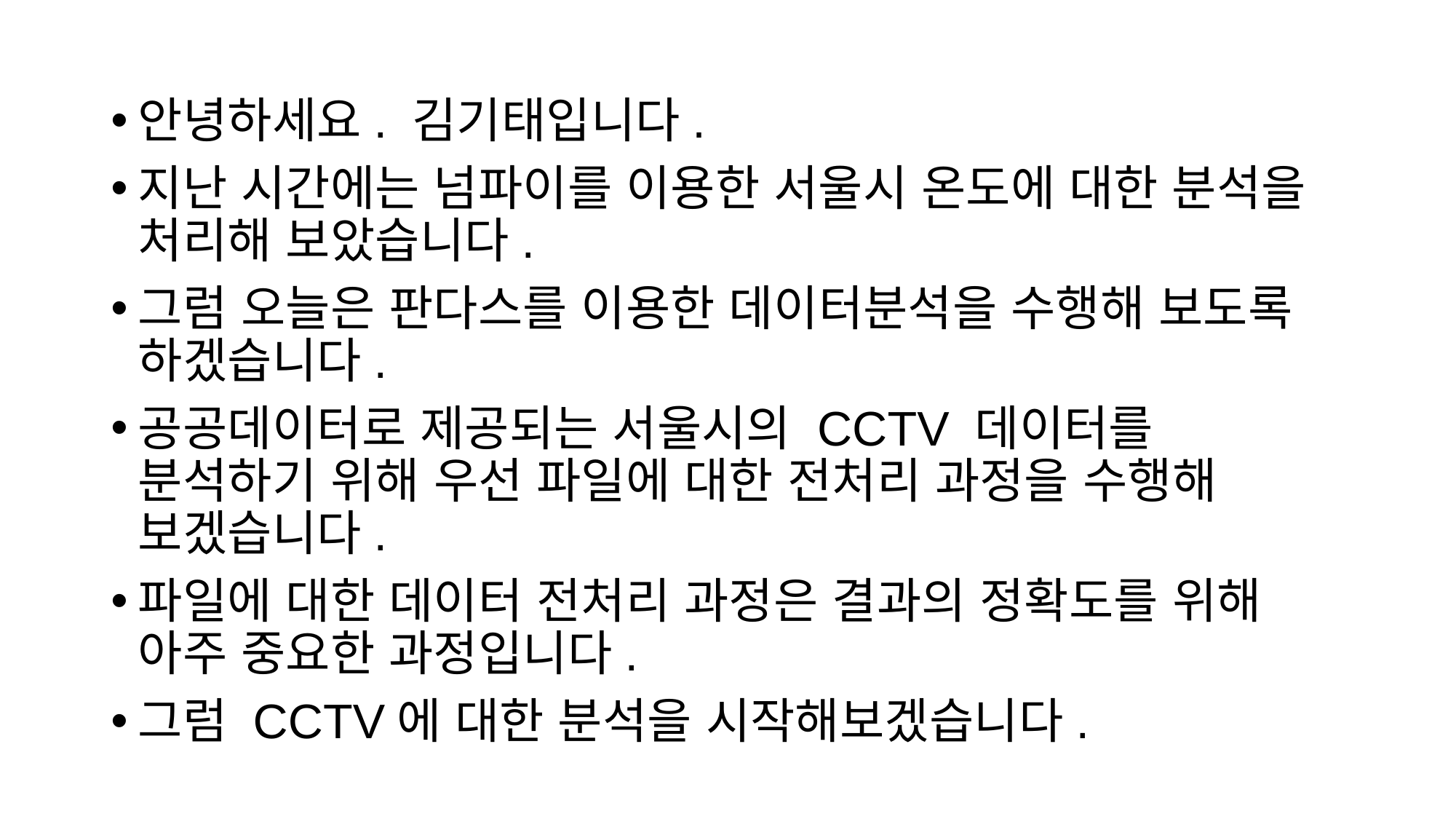

안녕하세요. 김기태입니다.
지난 시간에는 넘파이를 이용한 서울시 온도에 대한 분석을 처리해 보았습니다.
그럼 오늘은 판다스를 이용한 데이터분석을 수행해 보도록 하겠습니다.
공공데이터로 제공되는 서울시의 CCTV 데이터를 분석하기 위해 우선 파일에 대한 전처리 과정을 수행해 보겠습니다.
파일에 대한 데이터 전처리 과정은 결과의 정확도를 위해 아주 중요한 과정입니다.
그럼 CCTV에 대한 분석을 시작해보겠습니다.